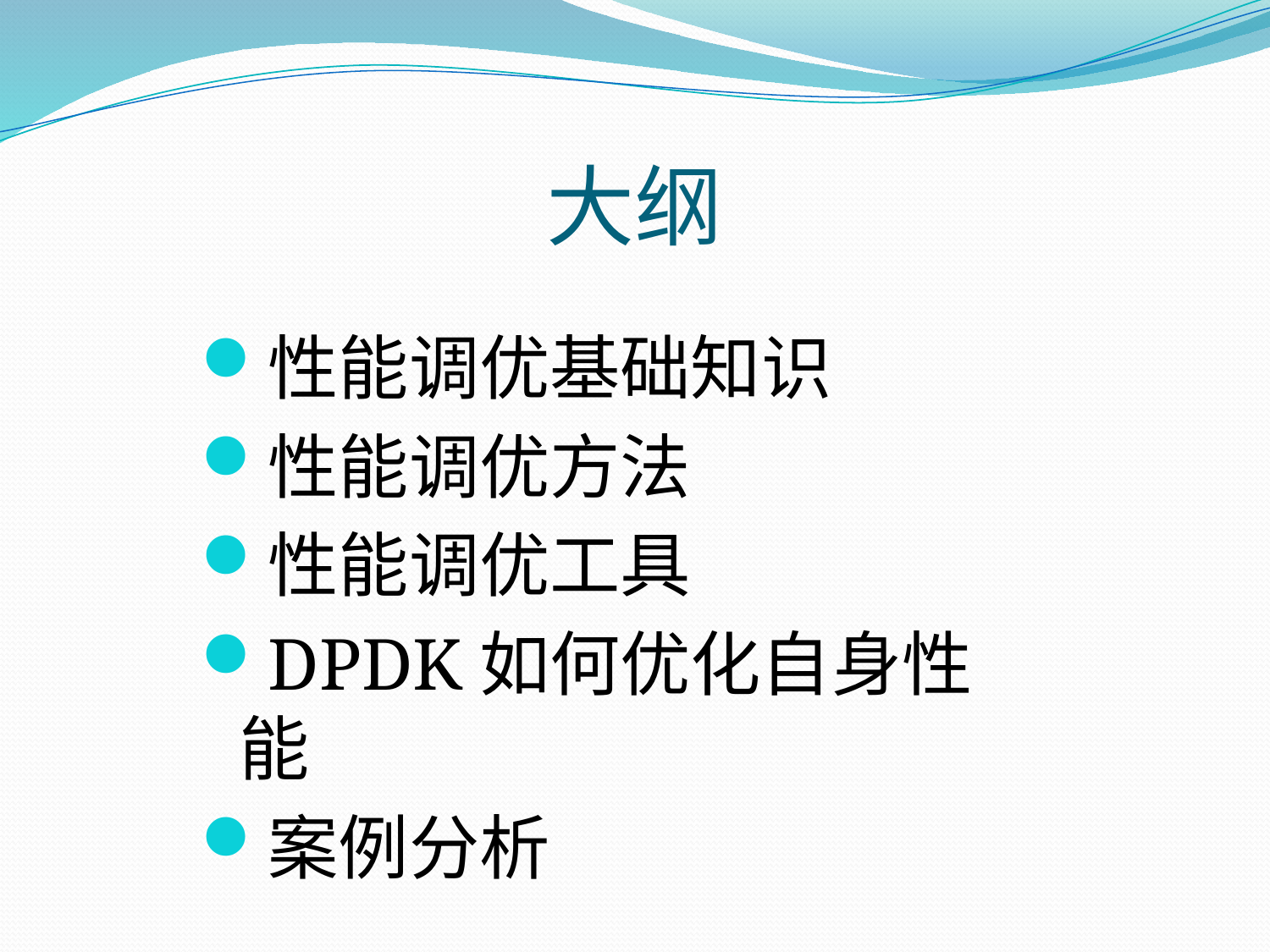

# 大纲
性能调优基础知识
性能调优方法
性能调优工具
DPDK如何优化自身性能
案例分析